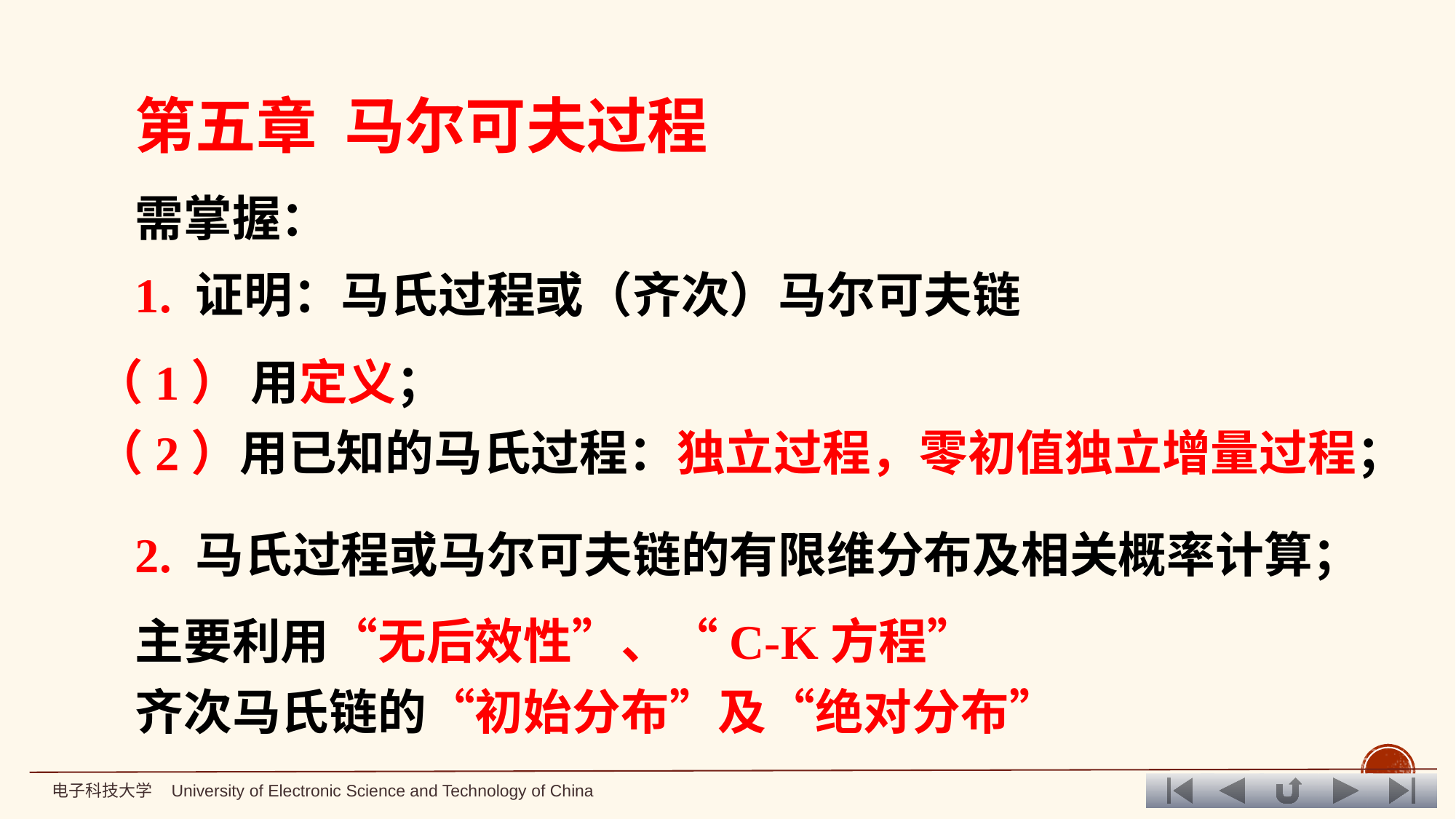

# 第五章  马尔可夫过程
需掌握：
1. 证明：马氏过程或（齐次）马尔可夫链
（1） 用定义；
（2）用已知的马氏过程：独立过程，零初值独立增量过程；
2. 马氏过程或马尔可夫链的有限维分布及相关概率计算；
主要利用“无后效性”、“C-K方程”
齐次马氏链的“初始分布”及“绝对分布”

电子科技大学    University of Electronic Science and Technology of China